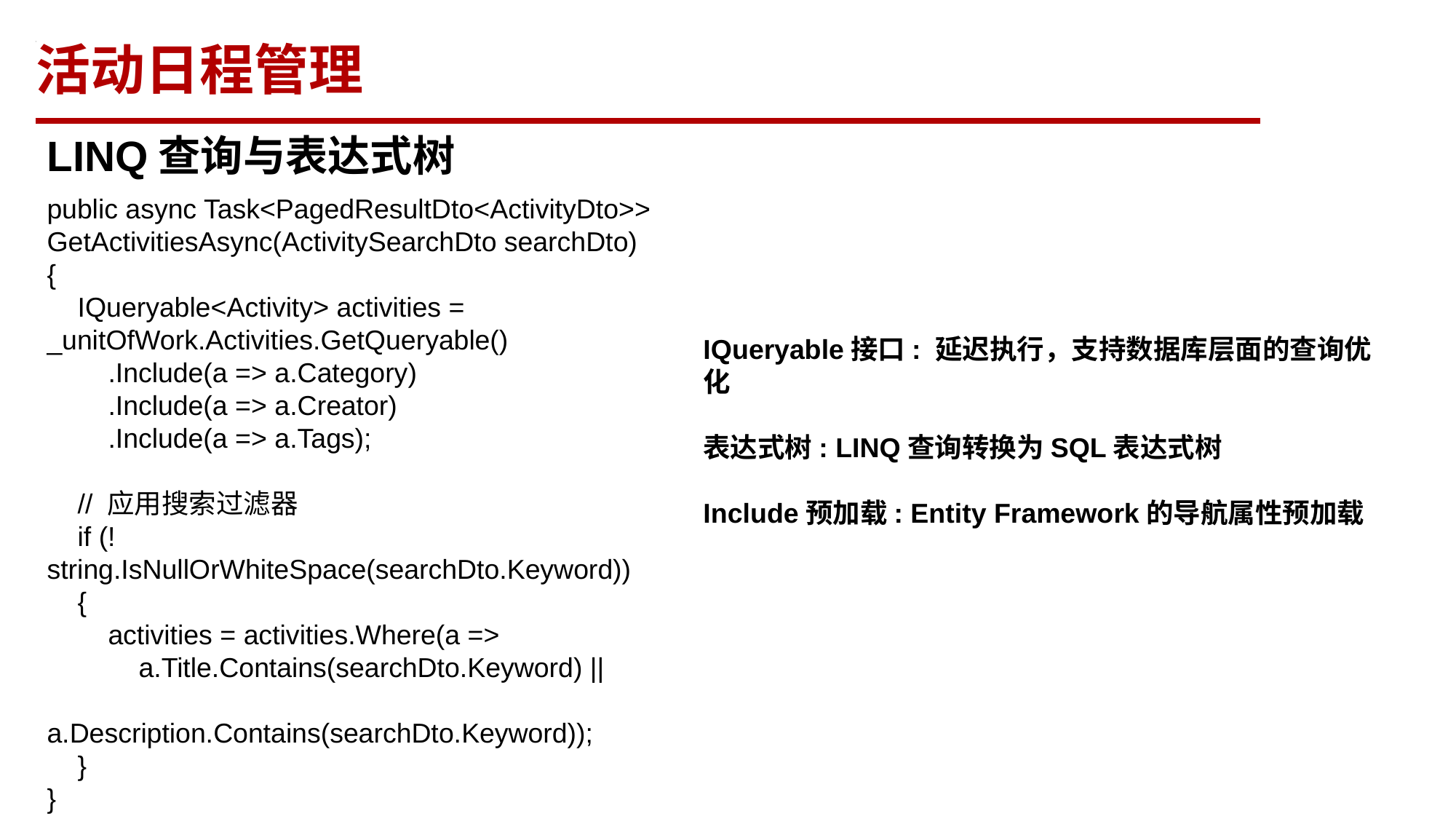

活动日程管理
T

LINQ查询与表达式树
public async Task<PagedResultDto<ActivityDto>> GetActivitiesAsync(ActivitySearchDto searchDto)
{
    IQueryable<Activity> activities = _unitOfWork.Activities.GetQueryable()
        .Include(a => a.Category)
        .Include(a => a.Creator)
        .Include(a => a.Tags);

    // 应用搜索过滤器
    if (!string.IsNullOrWhiteSpace(searchDto.Keyword))
    {
        activities = activities.Where(a =>
            a.Title.Contains(searchDto.Keyword) ||
            a.Description.Contains(searchDto.Keyword));
    }
}
IQueryable接口: 延迟执行，支持数据库层面的查询优化

表达式树: LINQ查询转换为SQL表达式树

Include预加载: Entity Framework的导航属性预加载